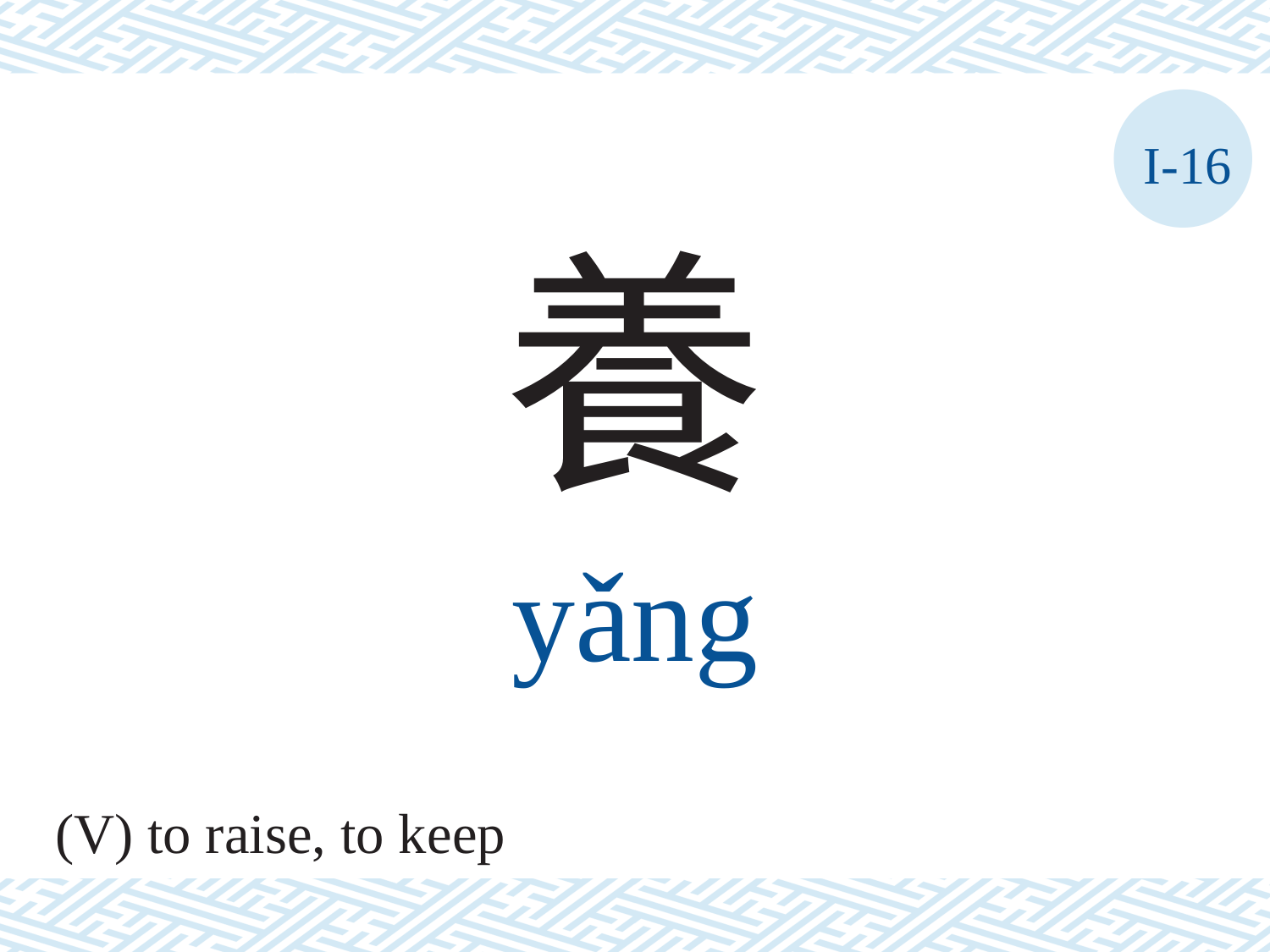

I-16
養
yǎng
(V) to raise, to keep